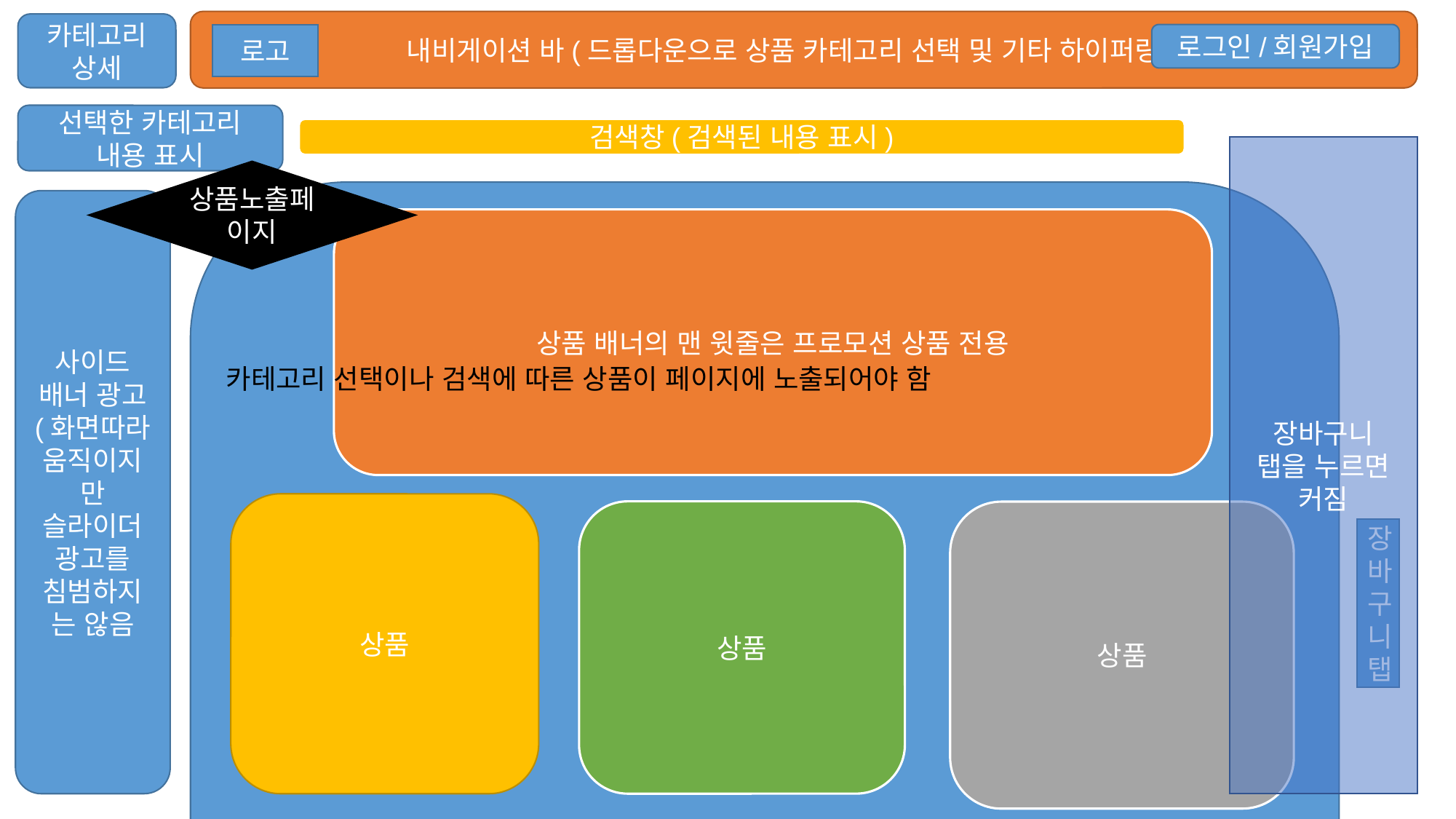

내비게이션 바(드롭다운으로 상품 카테고리 선택 및 기타 하이퍼링크)
카테고리 상세
로고
로그인/회원가입
선택한 카테고리 내용 표시
검색창(검색된 내용 표시)
장바구니
탭을 누르면 커짐
상품노출페이지

상품 배너 (설정으로 한줄에 노출되는 개수 변경 가능) 카테고리 설정과 검색 키워드에 따라 노출되는 상품의 종류가 바뀌어야 한다. 전부 노출되지 않은 상품들은 스크롤을  할 때마다 계속 로딩
사이드 배너 광고 (화면따라 움직이지만 슬라이더 광고를 침범하지는 않음
상품 배너의 맨 윗줄은 프로모션 상품 전용
카테고리 선택이나 검색에 따른 상품이 페이지에 노출되어야 함
상품
상품
상품
장바구니탭